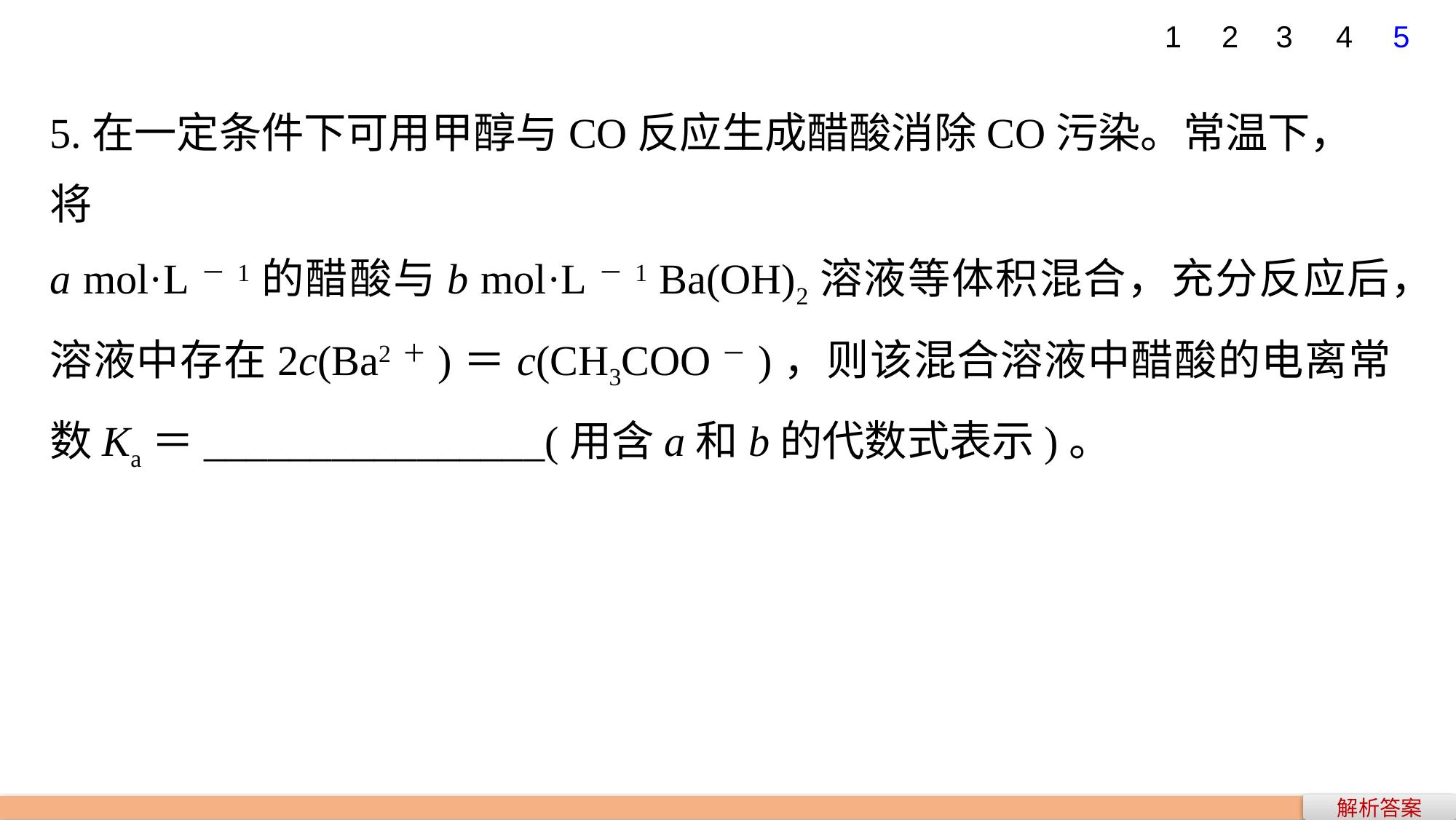

1
2
3
4
5
5.在一定条件下可用甲醇与CO反应生成醋酸消除CO污染。常温下，将
a mol·L－1的醋酸与b mol·L－1 Ba(OH)2溶液等体积混合，充分反应后，溶液中存在2c(Ba2＋)＝c(CH3COO－)，则该混合溶液中醋酸的电离常数Ka＝________________(用含a和b的代数式表示)。
解析答案